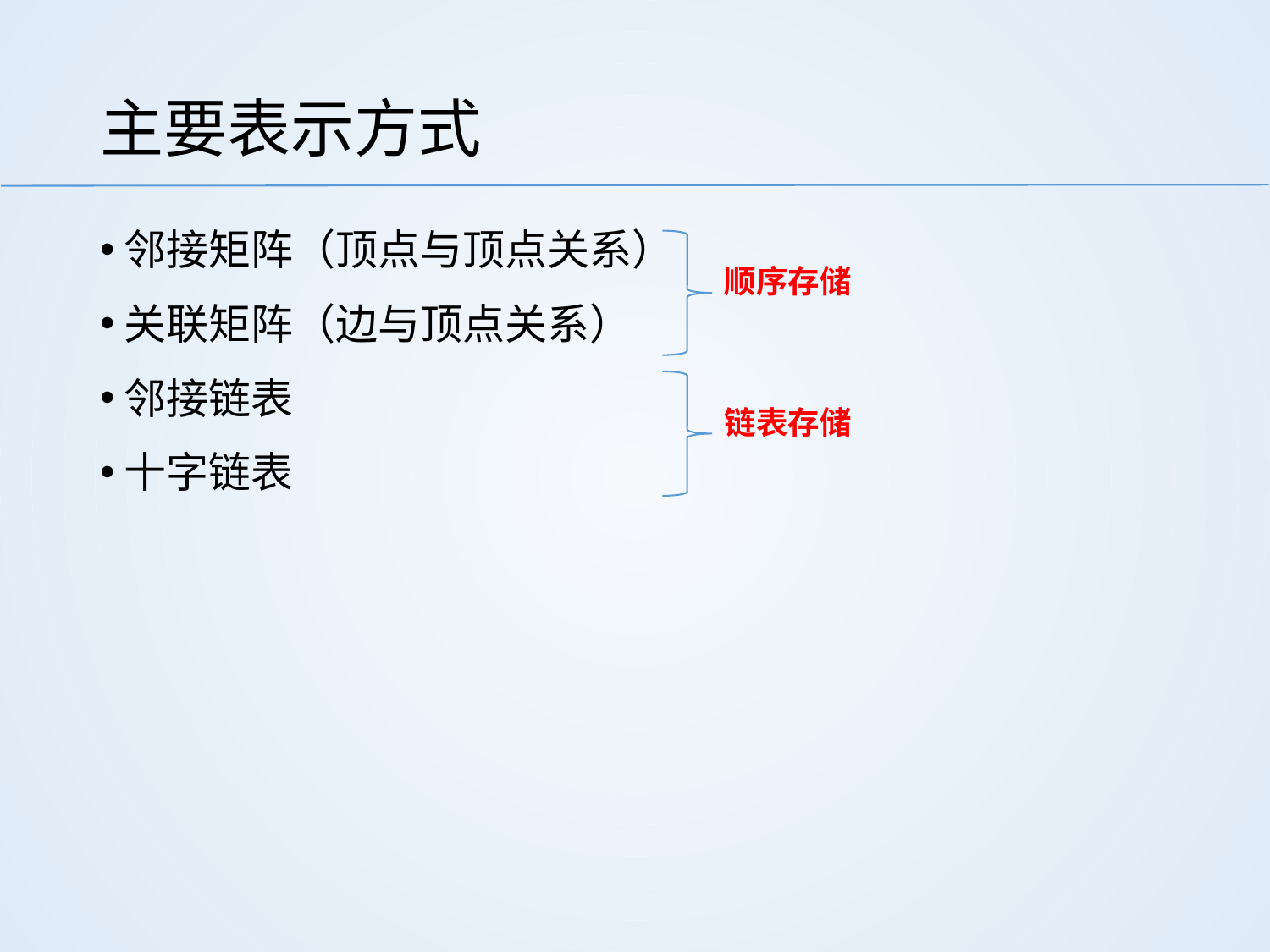

# 主要表示方式
邻接矩阵（顶点与顶点关系）
关联矩阵（边与顶点关系）
邻接链表
十字链表

顺序存储

链表存储
30